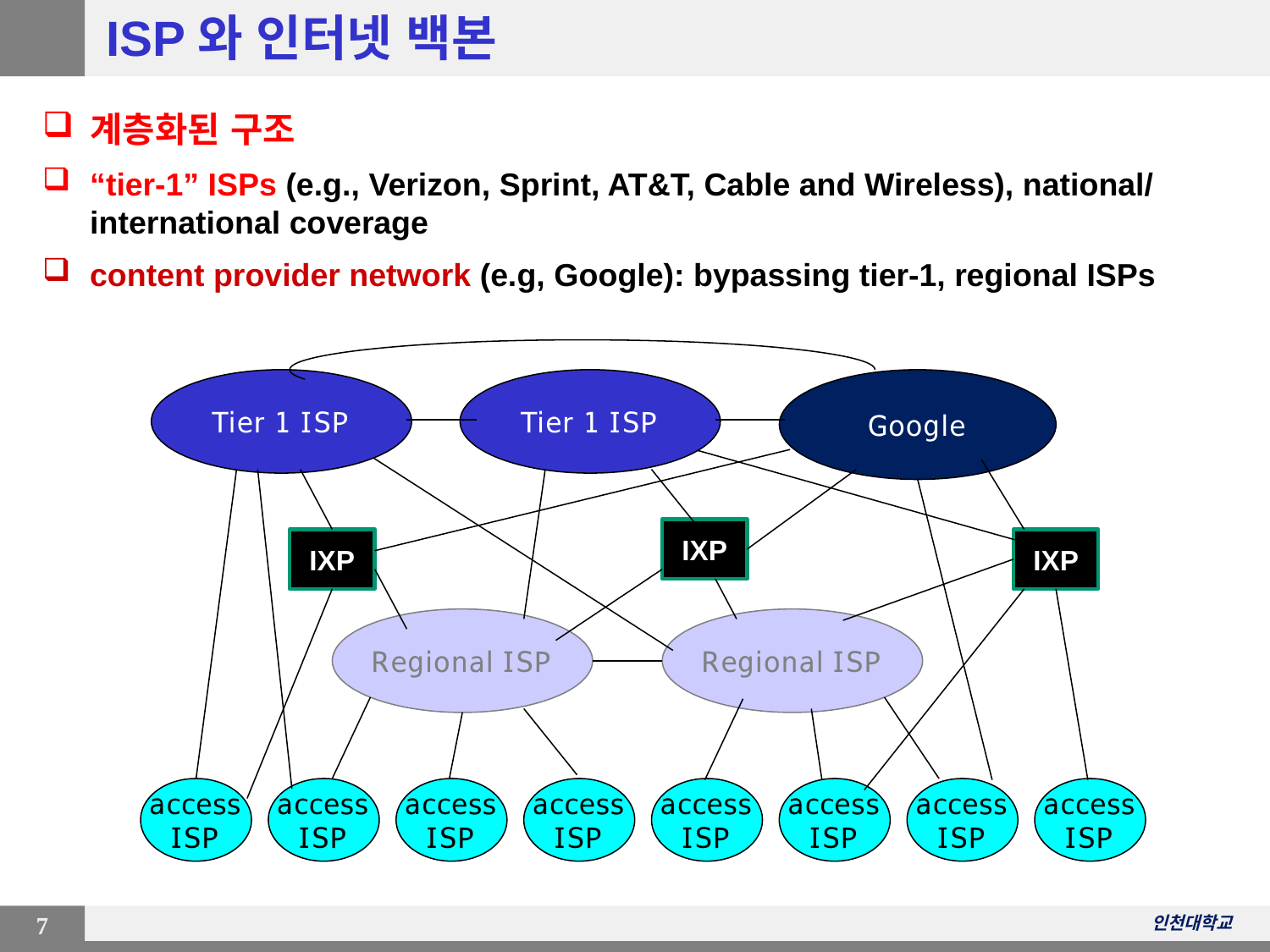

# ISP와 인터넷 백본
계층화된 구조
“tier-1” ISPs (e.g., Verizon, Sprint, AT&T, Cable and Wireless), national/international coverage
content provider network (e.g, Google): bypassing tier-1, regional ISPs

Tier 1 ISP
Tier 1 ISP
Google
IXP
IXP
IXP
Regional ISP
Regional ISP
access
ISP
access
ISP
access
ISP
access
ISP
access
ISP
access
ISP
access
ISP
access
ISP